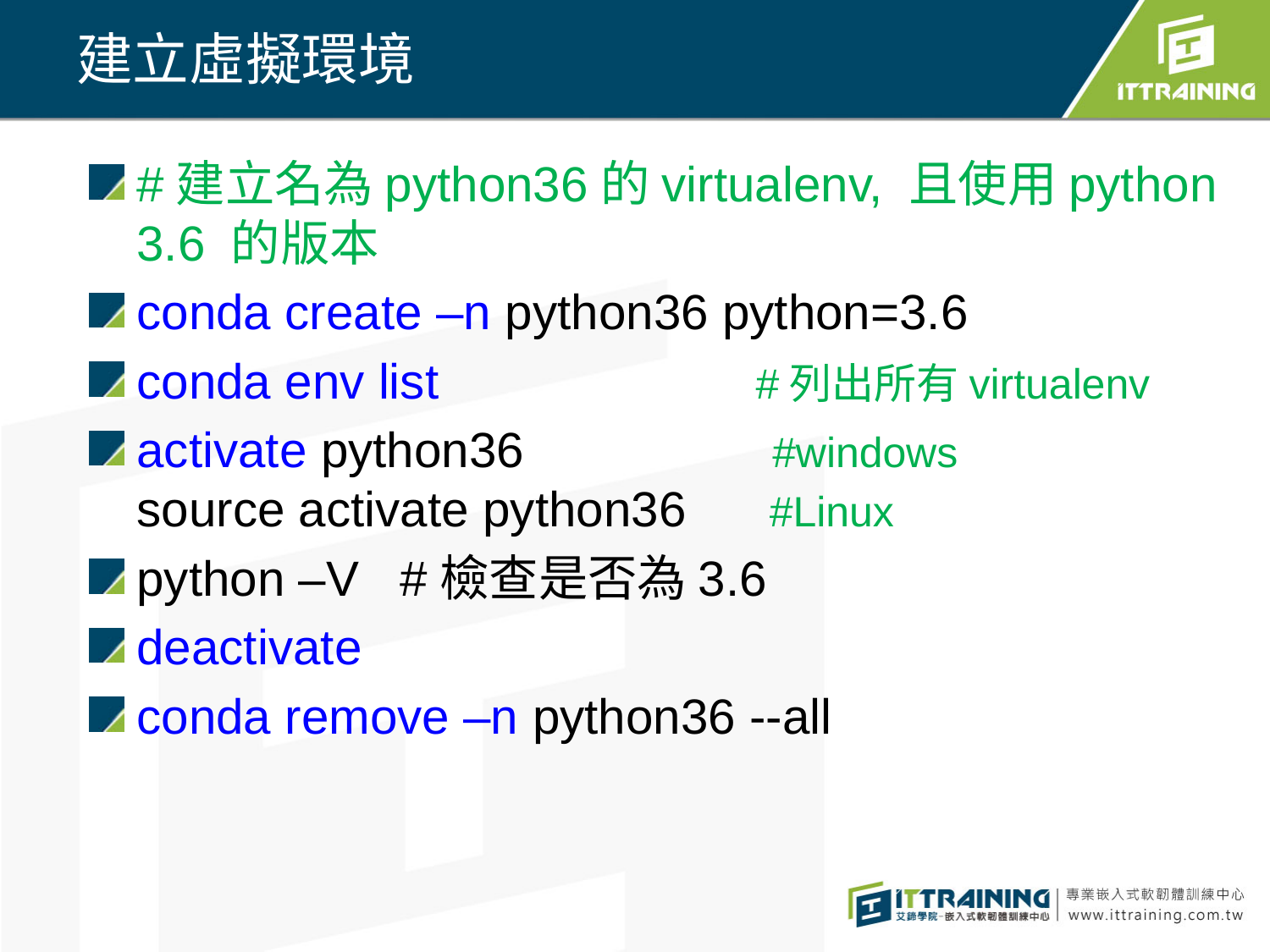

# 建立虛擬環境
#建立名為python36的virtualenv, 且使用python 3.6 的版本
conda create –n python36 python=3.6
conda env list                       #列出所有virtualenv
activate python36                  #windows
source activate python36      #Linux
python –V   #檢查是否為3.6
deactivate
conda remove –n python36 --all